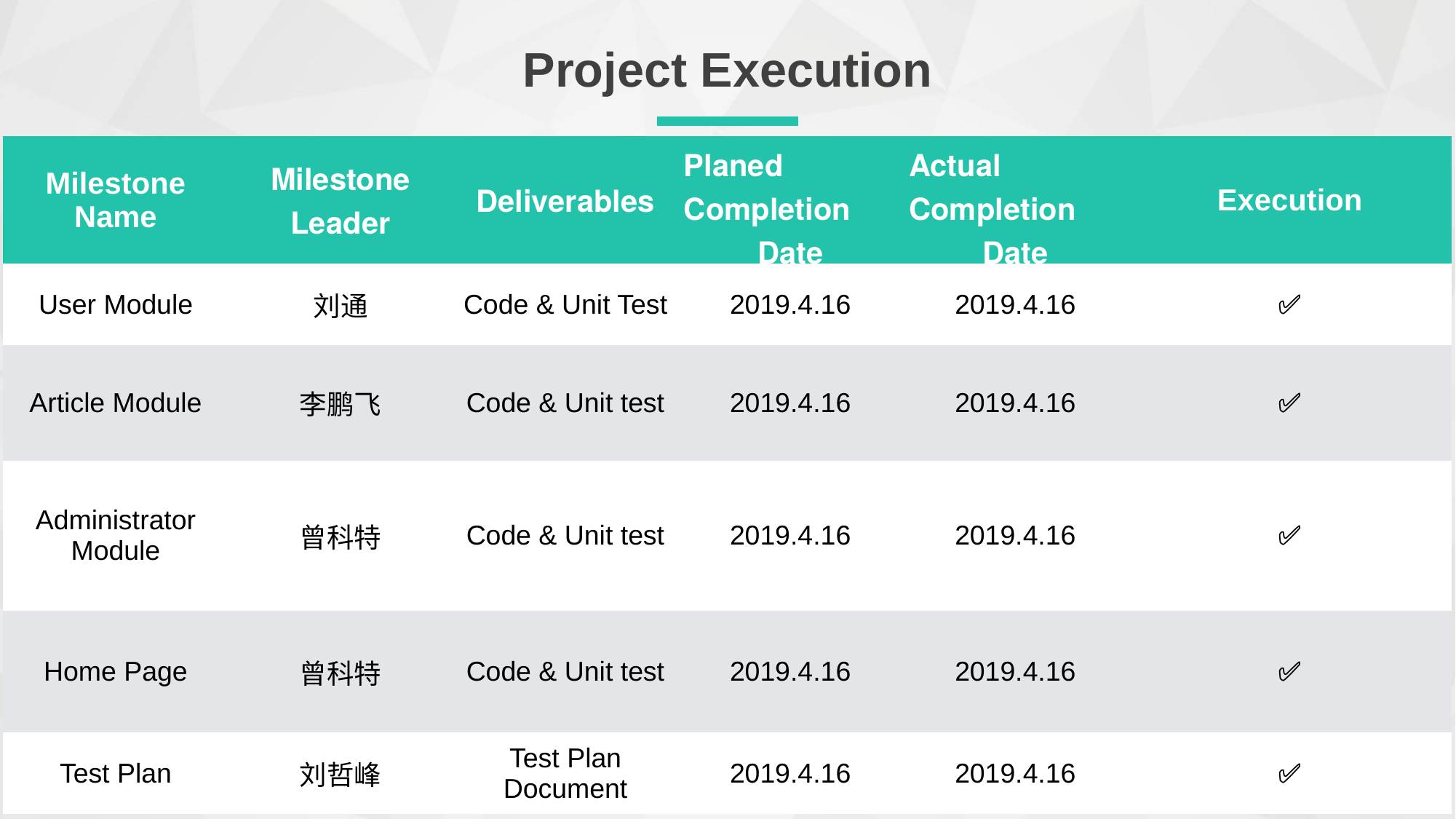

Project Execution
| Milestone Name | Milestone Leader | Deliverables | Planed Completion Date | Actual Completion Date | Execution |
| --- | --- | --- | --- | --- | --- |
| User Module | 刘通 | Code & Unit Test | 2019.4.16 | 2019.4.16 | ✅ |
| Article Module | 李鹏飞 | Code & Unit test | 2019.4.16 | 2019.4.16 | ✅ |
| Administrator Module | 曾科特 | Code & Unit test | 2019.4.16 | 2019.4.16 | ✅ |
| Home Page | 曾科特 | Code & Unit test | 2019.4.16 | 2019.4.16 | ✅ |
| Test Plan | 刘哲峰 | Test Plan Document | 2019.4.16 | 2019.4.16 | ✅ |